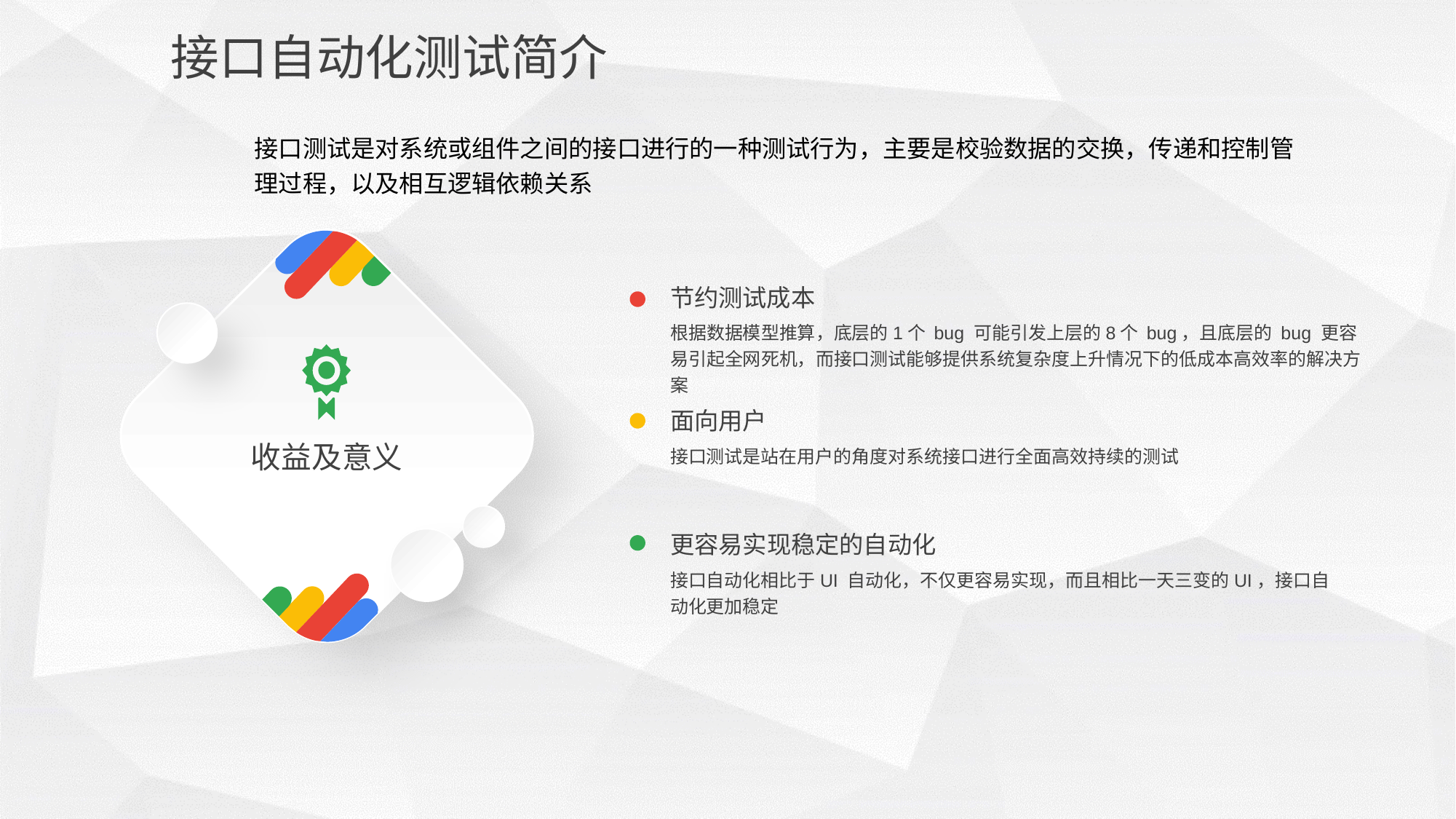

接口自动化测试简介
接口测试是对系统或组件之间的接口进行的一种测试行为，主要是校验数据的交换，传递和控制管理过程，以及相互逻辑依赖关系

节约测试成本

根据数据模型推算，底层的1个 bug 可能引发上层的8个 bug，且底层的 bug 更容易引起全网死机，而接口测试能够提供系统复杂度上升情况下的低成本高效率的解决方案

面向用户

收益及意义
接口测试是站在用户的角度对系统接口进行全面高效持续的测试

更容易实现稳定的自动化

接口自动化相比于UI 自动化，不仅更容易实现，而且相比一天三变的UI，接口自动化更加稳定